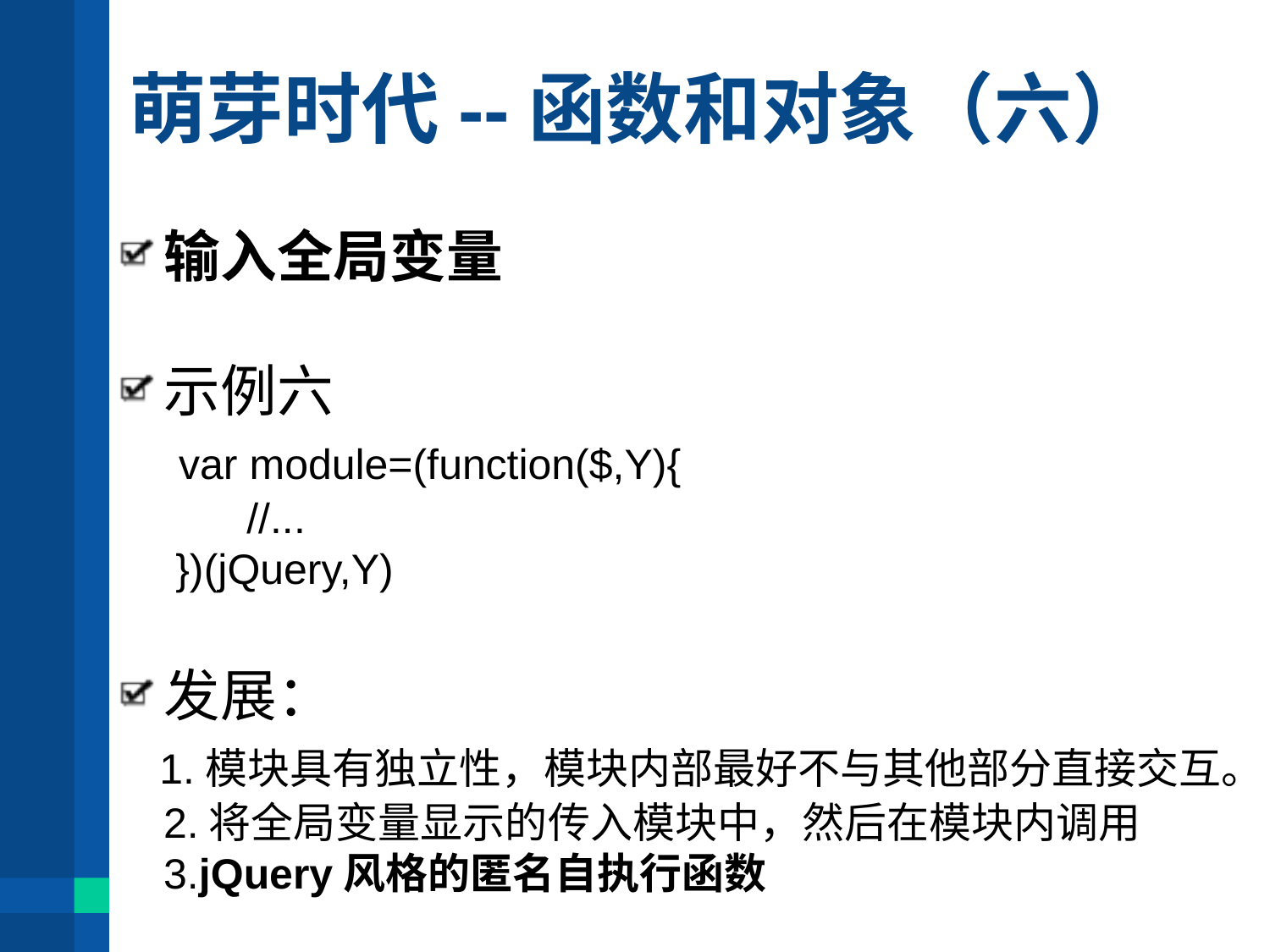

# 萌芽时代--函数和对象（六）
输入全局变量

示例六
    var module=(function($,Y){
           //...
     })(jQuery,Y)

发展：
   1.模块具有独立性，模块内部最好不与其他部分直接交互。
    2.将全局变量显示的传入模块中，然后在模块内调用
    3.jQuery风格的匿名自执行函数